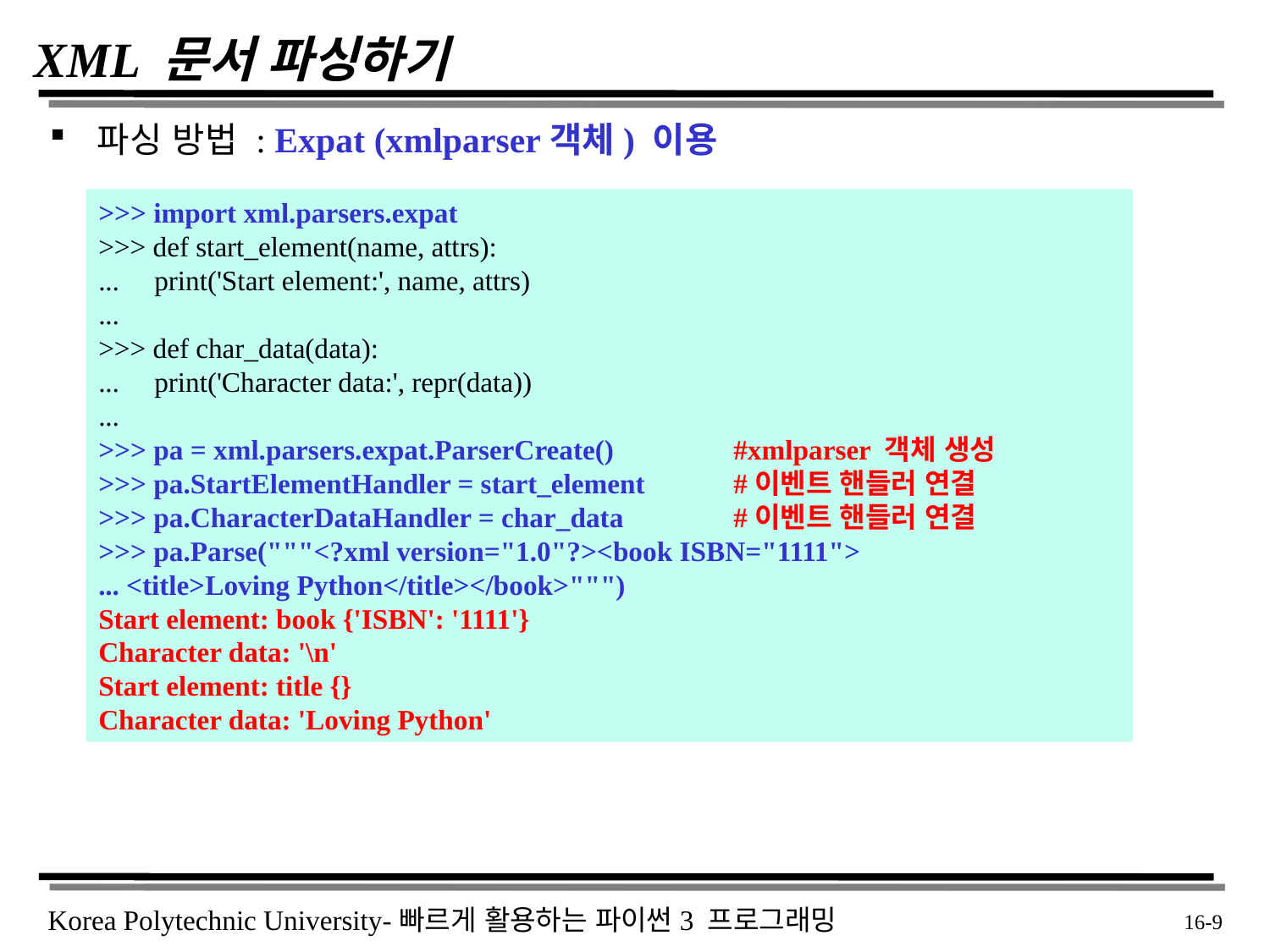

# XML 문서 파싱하기
파싱 방법 : Expat (xmlparser객체) 이용

>>> import xml.parsers.expat
>>> def start_element(name, attrs):
...     print('Start element:', name, attrs)
...
>>> def char_data(data):
...     print('Character data:', repr(data))
...
>>> pa = xml.parsers.expat.ParserCreate() 	#xmlparser 객체 생성
>>> pa.StartElementHandler = start_element 	#이벤트 핸들러 연결
>>> pa.CharacterDataHandler = char_data 	#이벤트 핸들러 연결
>>> pa.Parse("""<?xml version="1.0"?><book ISBN="1111">
... <title>Loving Python</title></book>""")
Start element: book {'ISBN': '1111'}
Character data: '\n'
Start element: title {}
Character data: 'Loving Python'
 16-9